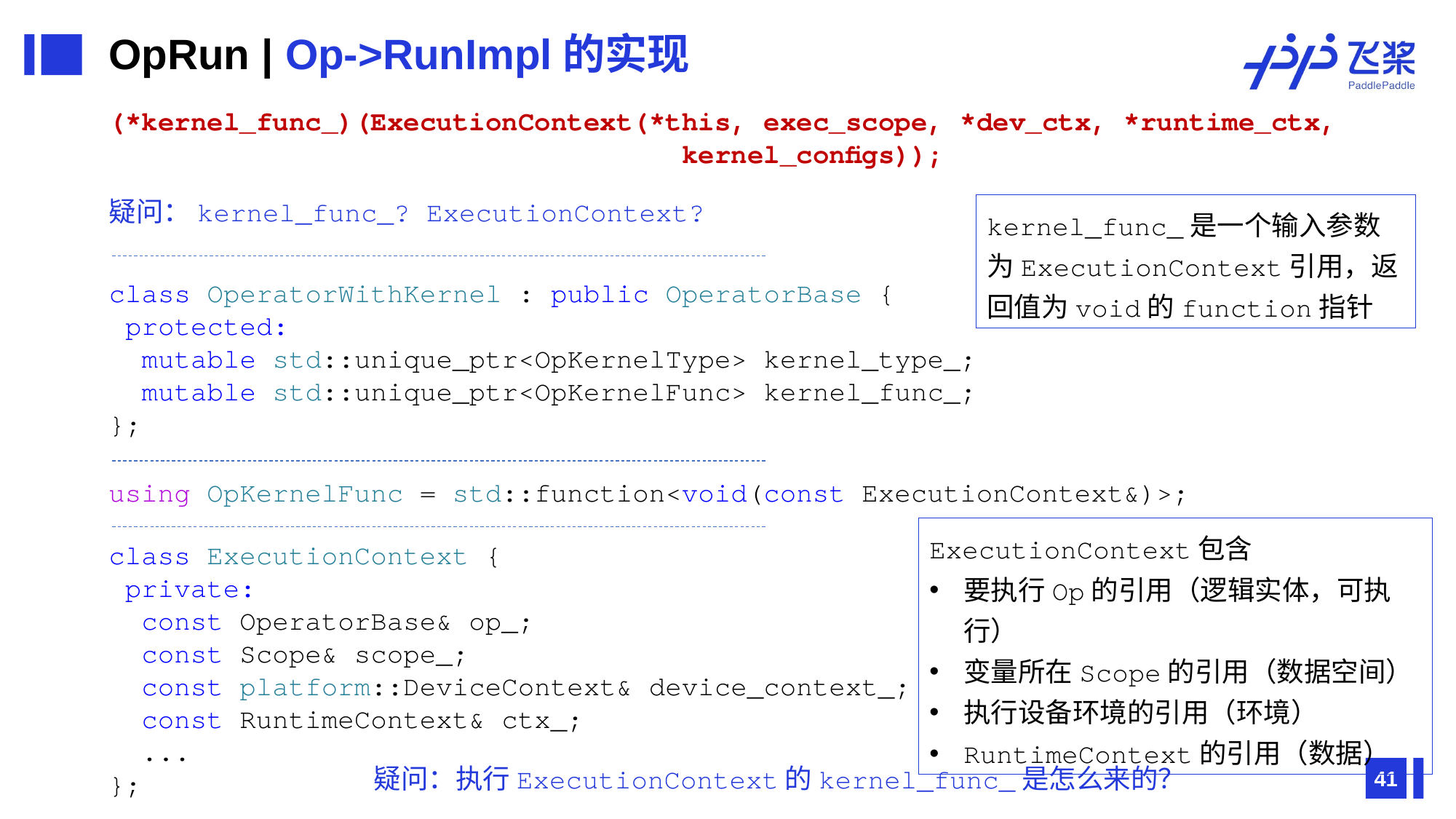

OpRun | Op->RunImpl的实现
(*kernel_func_)(ExecutionContext(*this, exec_scope, *dev_ctx, *runtime_ctx,
                                   kernel_configs));
疑问：kernel_func_? ExecutionContext?
kernel_func_是一个输入参数为ExecutionContext引用，返回值为void的function指针
class OperatorWithKernel : public OperatorBase {
 protected:
  mutable std::unique_ptr<OpKernelType> kernel_type_;
  mutable std::unique_ptr<OpKernelFunc> kernel_func_;
};
using OpKernelFunc = std::function<void(const ExecutionContext&)>;
ExecutionContext包含
要执行Op的引用（逻辑实体，可执行）
变量所在Scope的引用（数据空间）
执行设备环境的引用（环境）
RuntimeContext的引用（数据）
class ExecutionContext {
 private:
  const OperatorBase& op_;
  const Scope& scope_;
  const platform::DeviceContext& device_context_;
  const RuntimeContext& ctx_;
  ...
};
疑问：执行ExecutionContext的kernel_func_是怎么来的？
41